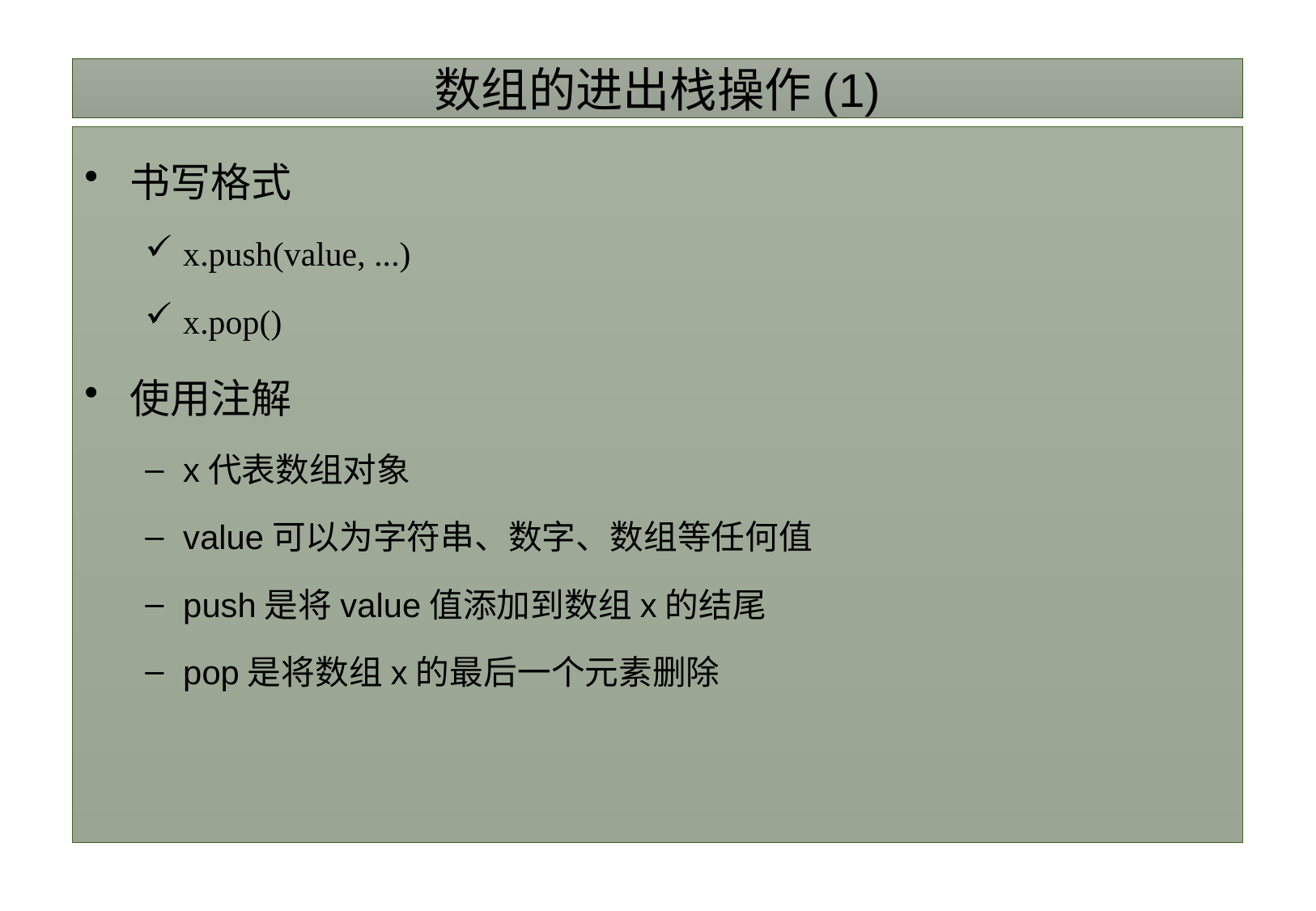

# 数组的进出栈操作(1)
书写格式
x.push(value, ...)
x.pop()
使用注解
x代表数组对象
value可以为字符串、数字、数组等任何值
push是将value值添加到数组x的结尾
pop是将数组x的最后一个元素删除